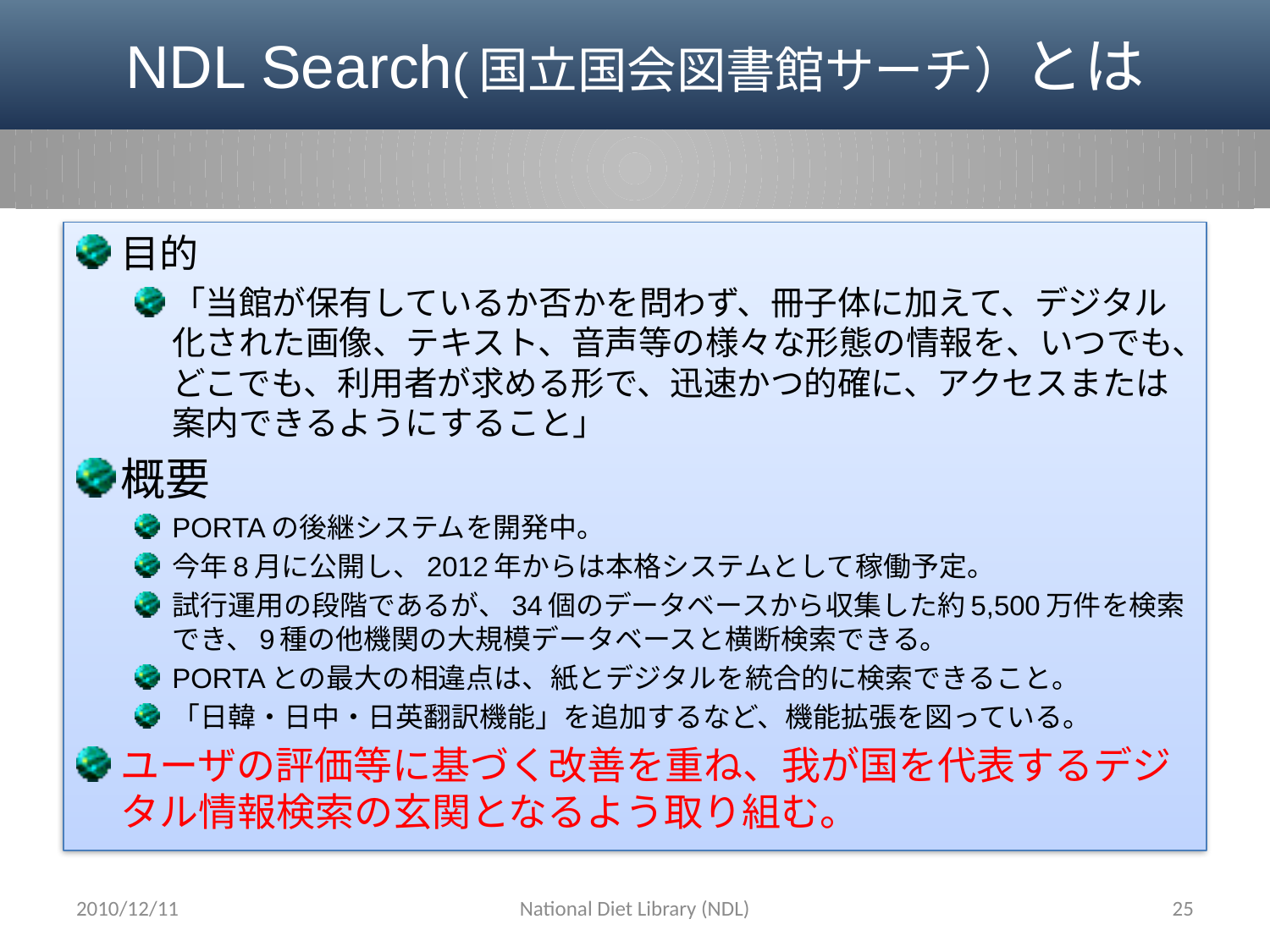

# NDL Search(国立国会図書館サーチ）とは
目的
「当館が保有しているか否かを問わず、冊子体に加えて、デジタル化された画像、テキスト、音声等の様々な形態の情報を、いつでも、どこでも、利用者が求める形で、迅速かつ的確に、アクセスまたは案内できるようにすること」
概要
PORTAの後継システムを開発中。
今年8月に公開し、2012年からは本格システムとして稼働予定。
試行運用の段階であるが、34個のデータベースから収集した約5,500万件を検索でき、9種の他機関の大規模データベースと横断検索できる。
PORTAとの最大の相違点は、紙とデジタルを統合的に検索できること。
「日韓・日中・日英翻訳機能」を追加するなど、機能拡張を図っている。
ユーザの評価等に基づく改善を重ね、我が国を代表するデジタル情報検索の玄関となるよう取り組む。

2010/12/11
National Diet Library (NDL)
25